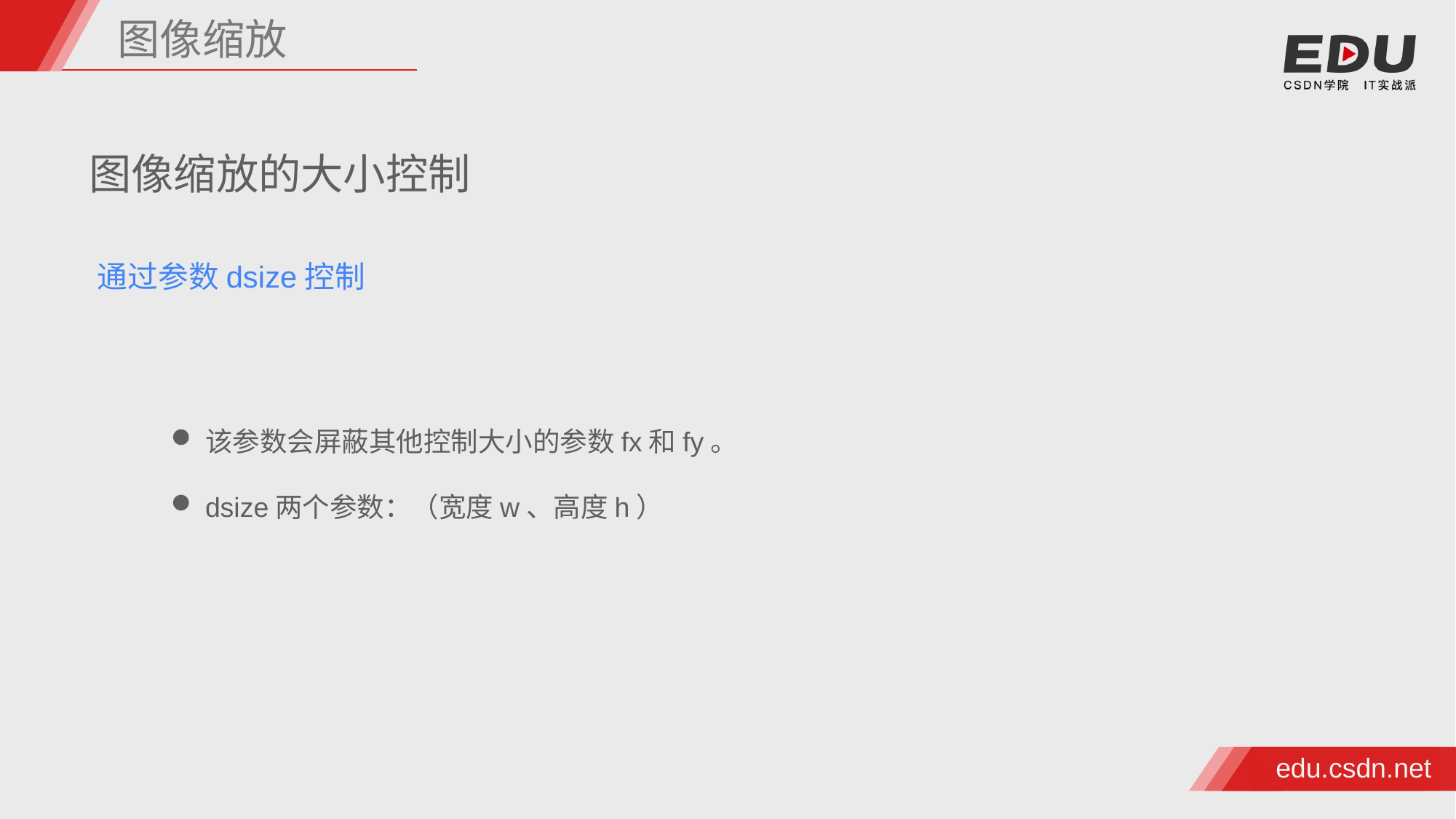

图像缩放

图像缩放的大小控制
通过参数dsize控制
该参数会屏蔽其他控制大小的参数fx和fy。
dsize两个参数：（宽度w、高度h）